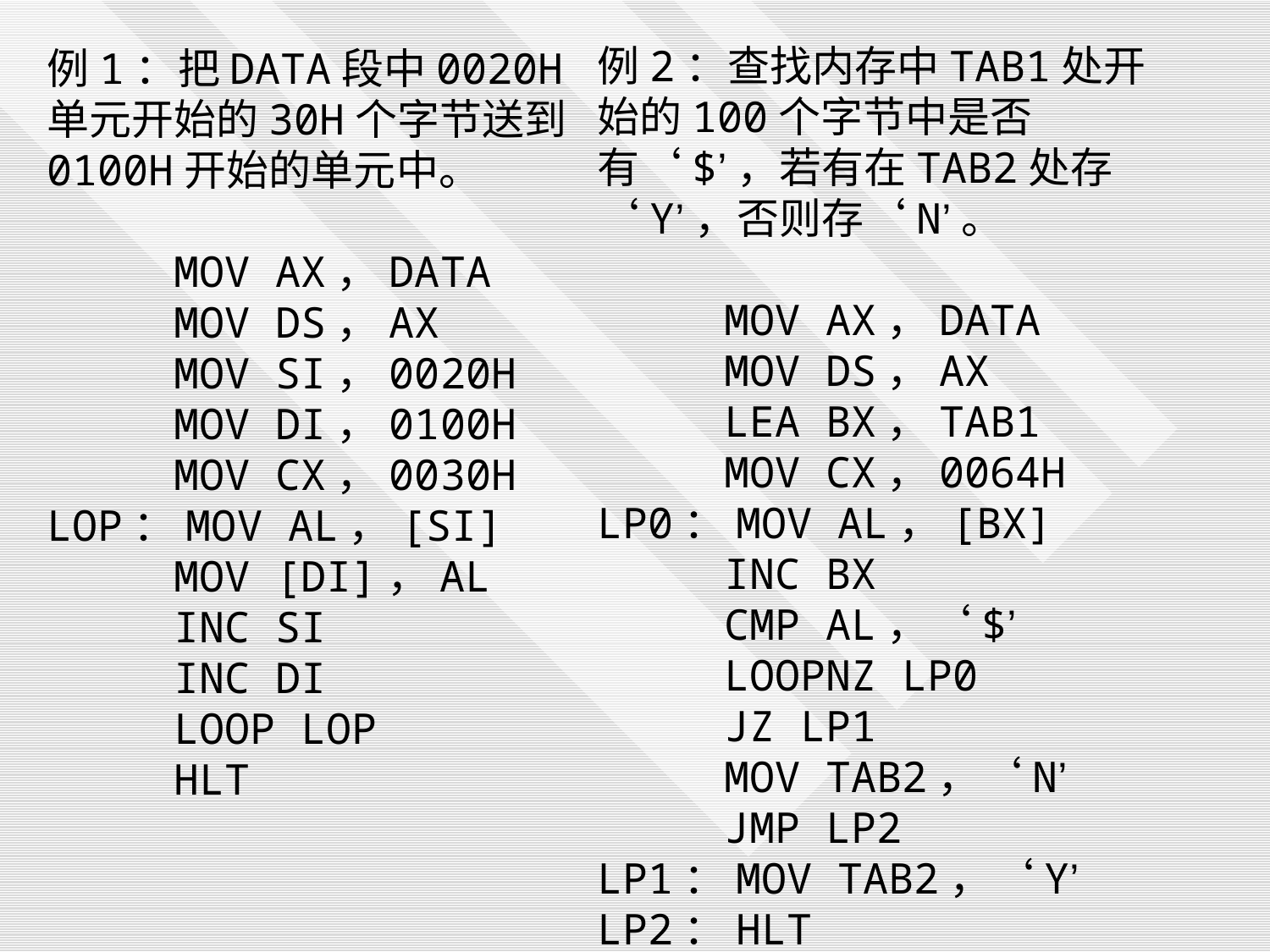

例2：查找内存中TAB1处开始的100个字节中是否有‘$’，若有在TAB2处存‘Y’，否则存‘N’。

     MOV AX，DATA
     MOV DS，AX
     LEA BX，TAB1
     MOV CX，0064H
LP0：MOV AL，[BX]
     INC BX
     CMP AL，‘$’
     LOOPNZ LP0
     JZ LP1
     MOV TAB2，‘N’
     JMP LP2
LP1：MOV TAB2，‘Y’
LP2：HLT
例1：把DATA段中0020H单元开始的30H个字节送到0100H开始的单元中。

     MOV AX，DATA
     MOV DS，AX
     MOV SI，0020H
     MOV DI，0100H
     MOV CX，0030H
LOP：MOV AL，[SI]
     MOV [DI]，AL
     INC SI
     INC DI
     LOOP LOP
     HLT